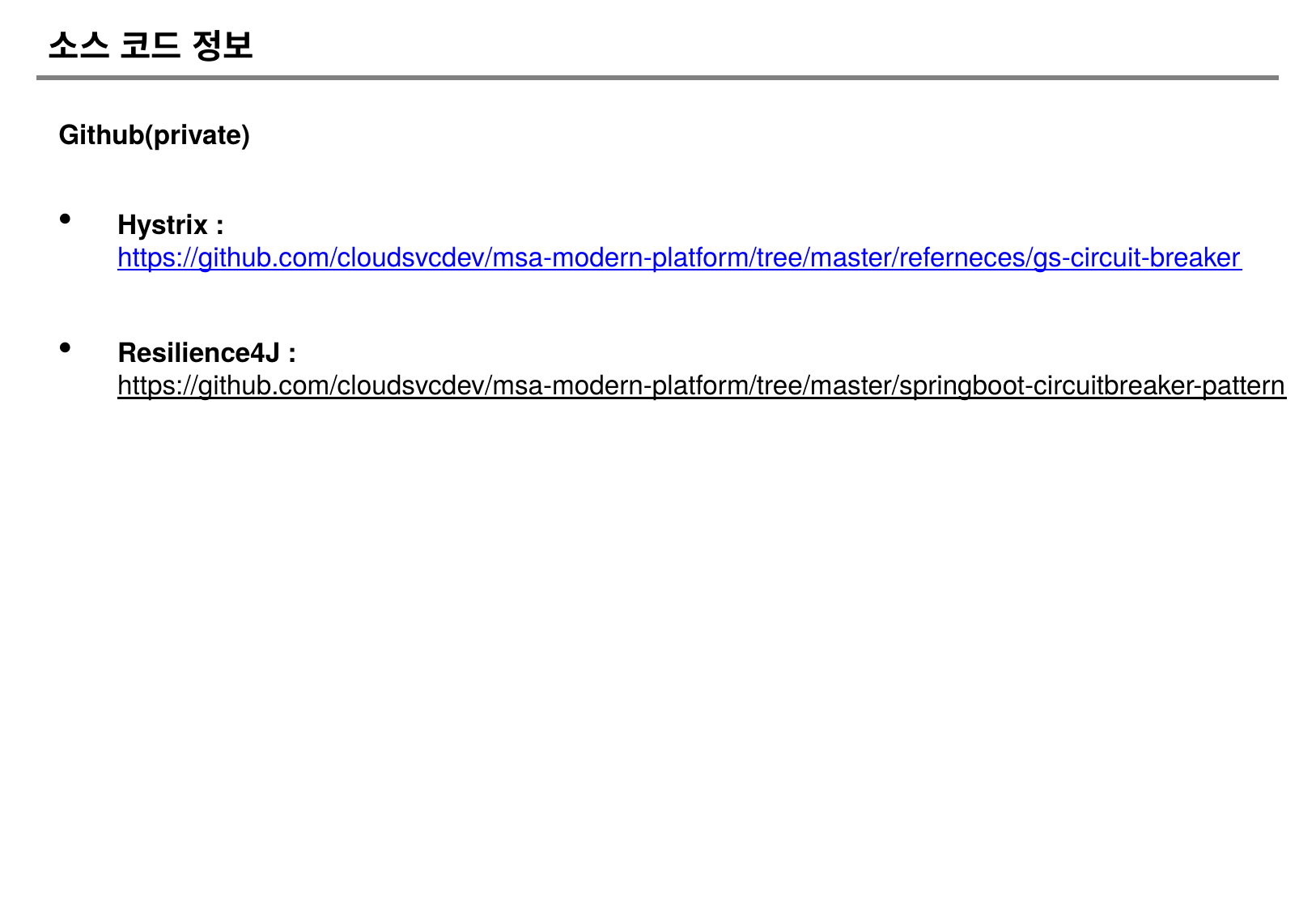

# 소스 코드 정보
Github(private)
Hystrix : https://github.com/cloudsvcdev/msa-modern-platform/tree/master/referneces/gs-circuit-breaker
Resilience4J : https://github.com/cloudsvcdev/msa-modern-platform/tree/master/springboot-circuitbreaker-pattern